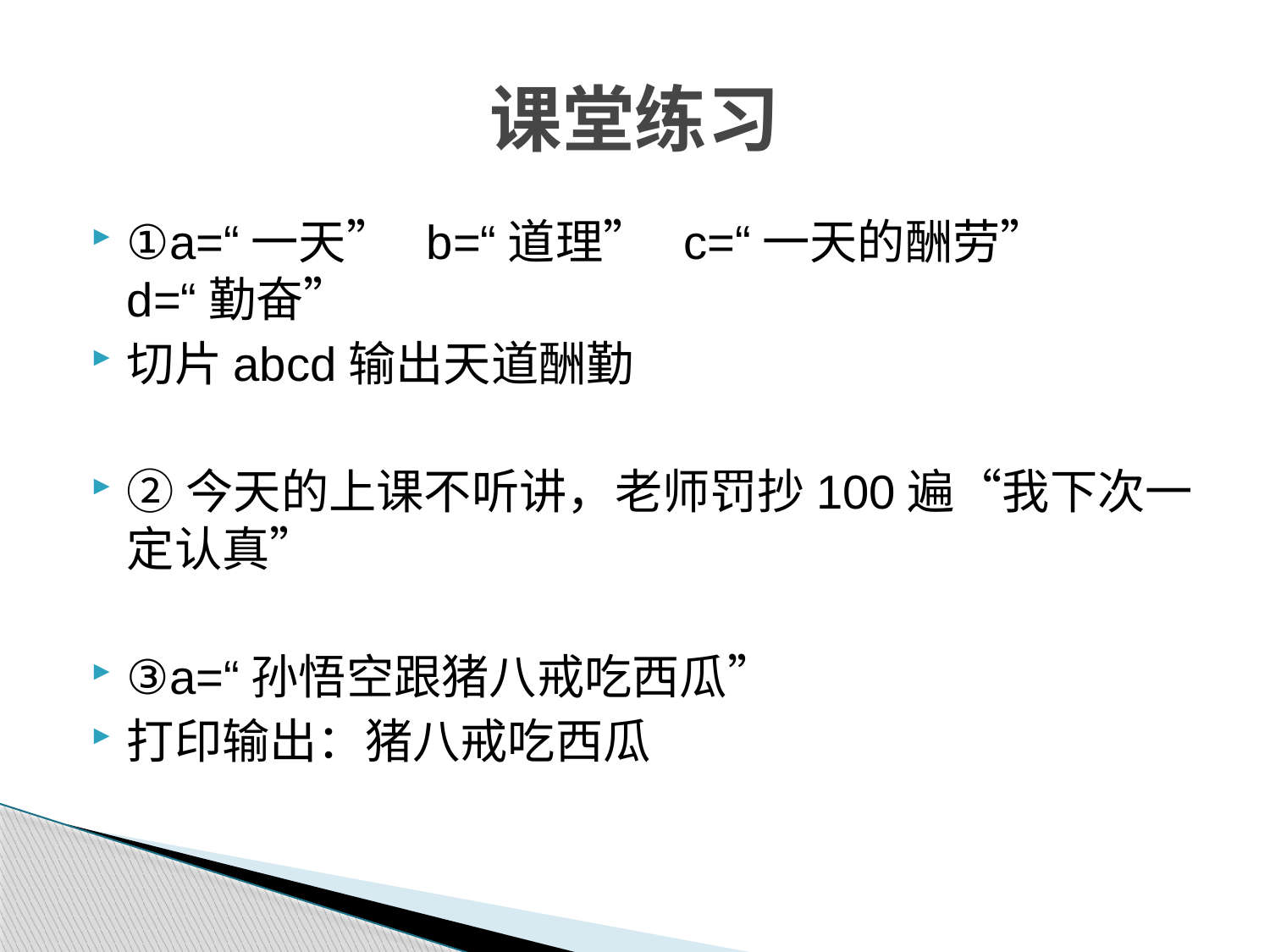

# 课堂练习
①a=“一天”  b=“道理”  c=“一天的酬劳”  d=“勤奋”
切片abcd输出天道酬勤

②今天的上课不听讲，老师罚抄100遍“我下次一定认真”

③a=“孙悟空跟猪八戒吃西瓜”
打印输出：猪八戒吃西瓜